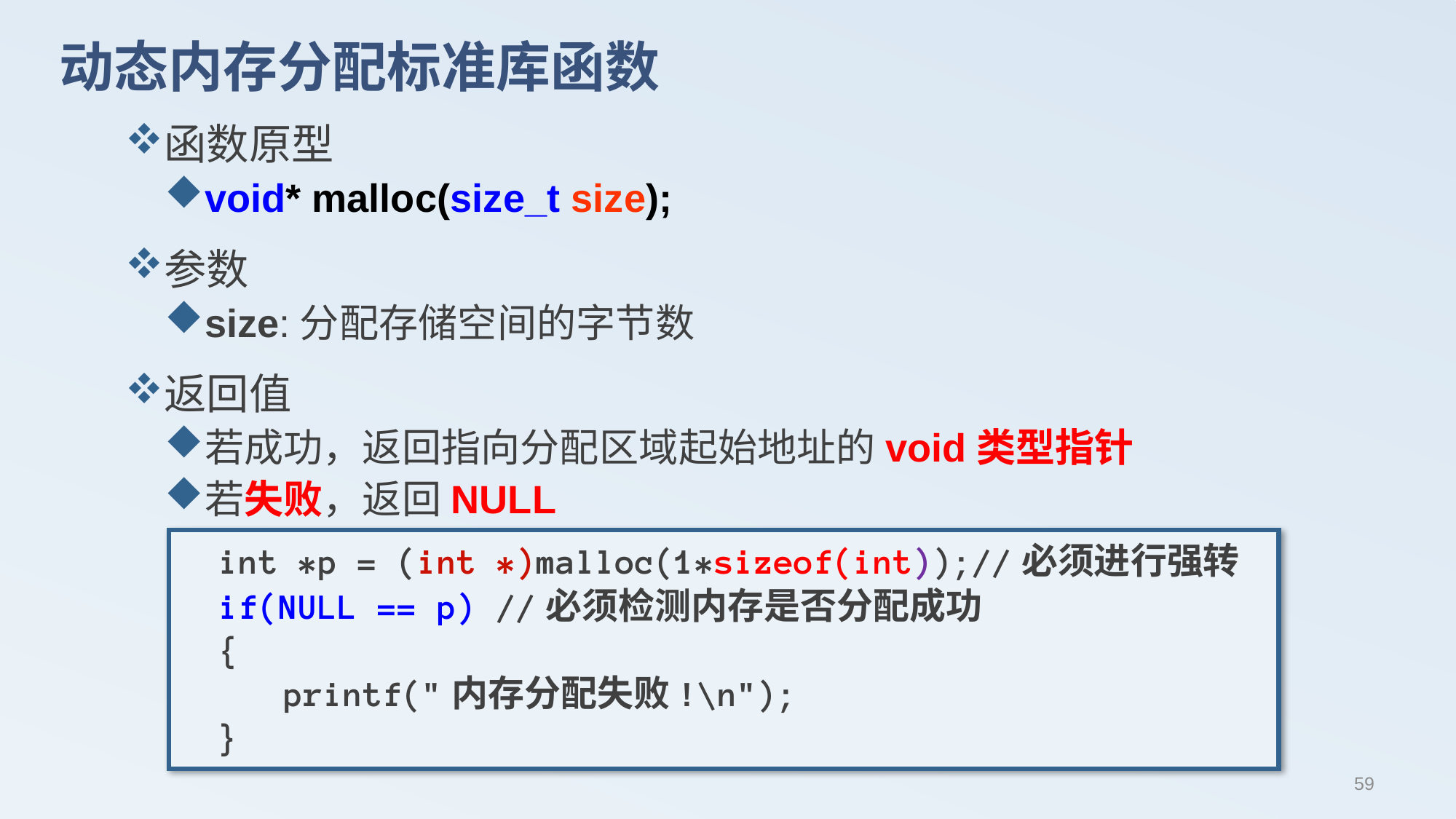

# 动态内存分配标准库函数
函数原型
void* malloc(size_t size);
参数
size:分配存储空间的字节数
返回值
若成功，返回指向分配区域起始地址的void类型指针
若失败，返回NULL

  int *p = (int *)malloc(1*sizeof(int));//必须进行强转
  if(NULL == p) //必须检测内存是否分配成功
  {
	  printf("内存分配失败!\n");
  }